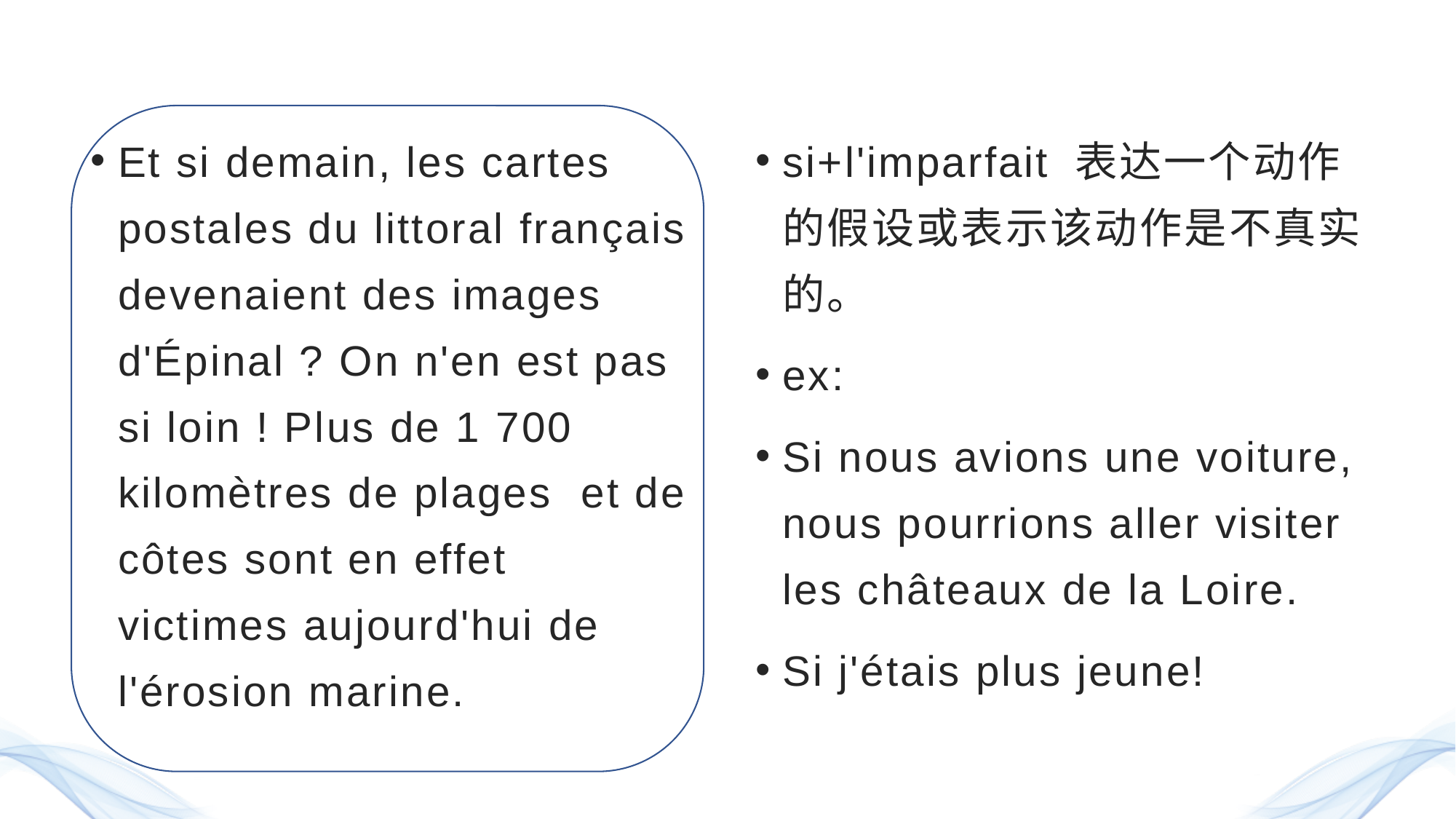

Et si demain, les cartes postales du littoral français devenaient des images d'Épinal ? On n'en est pas si loin ! Plus de 1 700 kilomètres de plages  et de côtes sont en effet  victimes aujourd'hui de l'érosion marine.
si+l'imparfait 表达一个动作的假设或表示该动作是不真实的。
ex:
Si nous avions une voiture, nous pourrions aller visiter les châteaux de la Loire.
Si j'étais plus jeune!